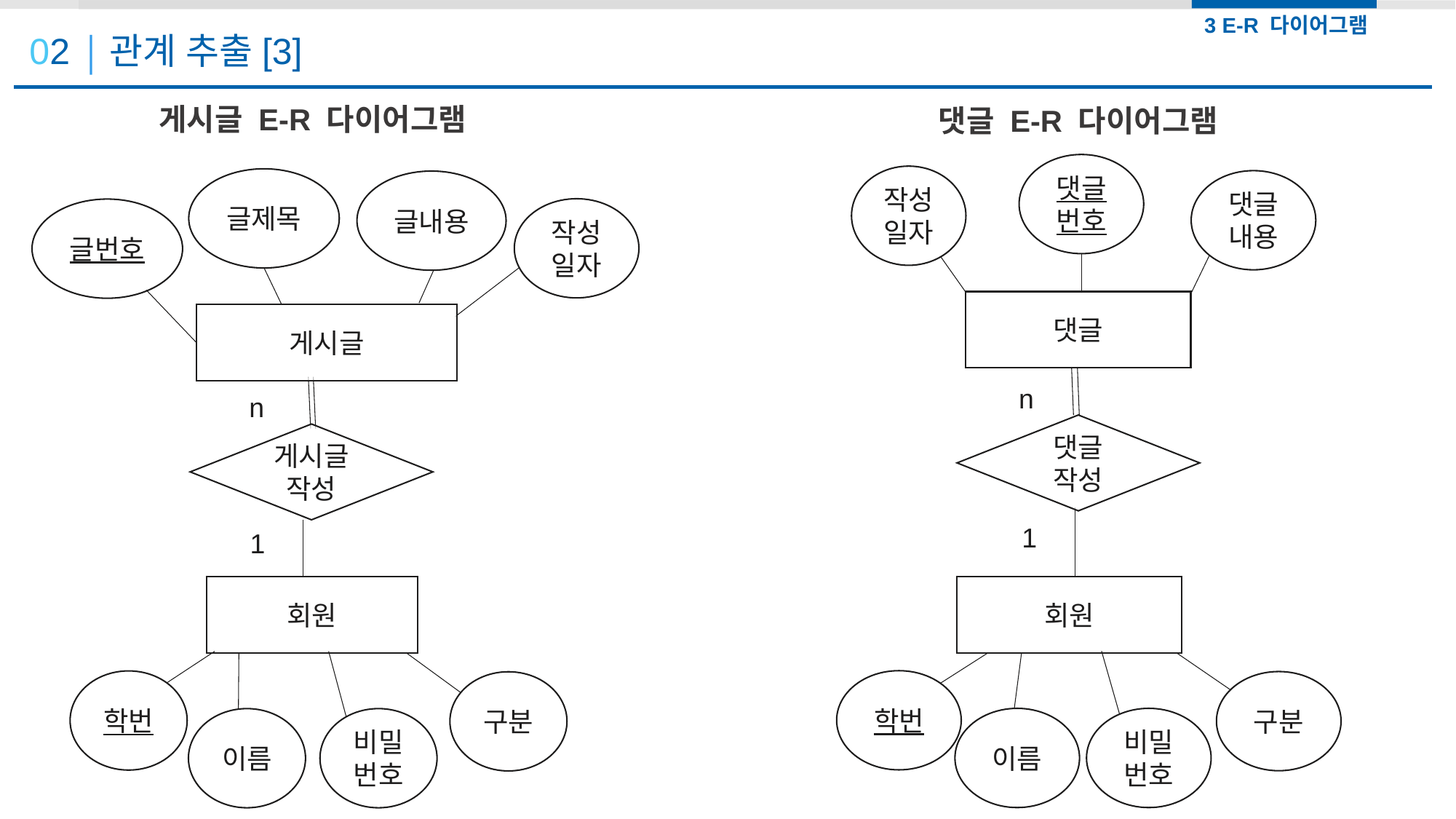

3 E-R 다이어그램
02   관계 추출[3]
게시글 E-R 다이어그램
댓글 E-R 다이어그램
댓글번호
작성일자
글제목
댓글내용
글내용
작성일자
글번호
댓글
게시글
n
n
댓글
작성
게시글작성
1
1
회원
회원
학번
학번
구분
구분
이름
비밀번호
이름
비밀번호